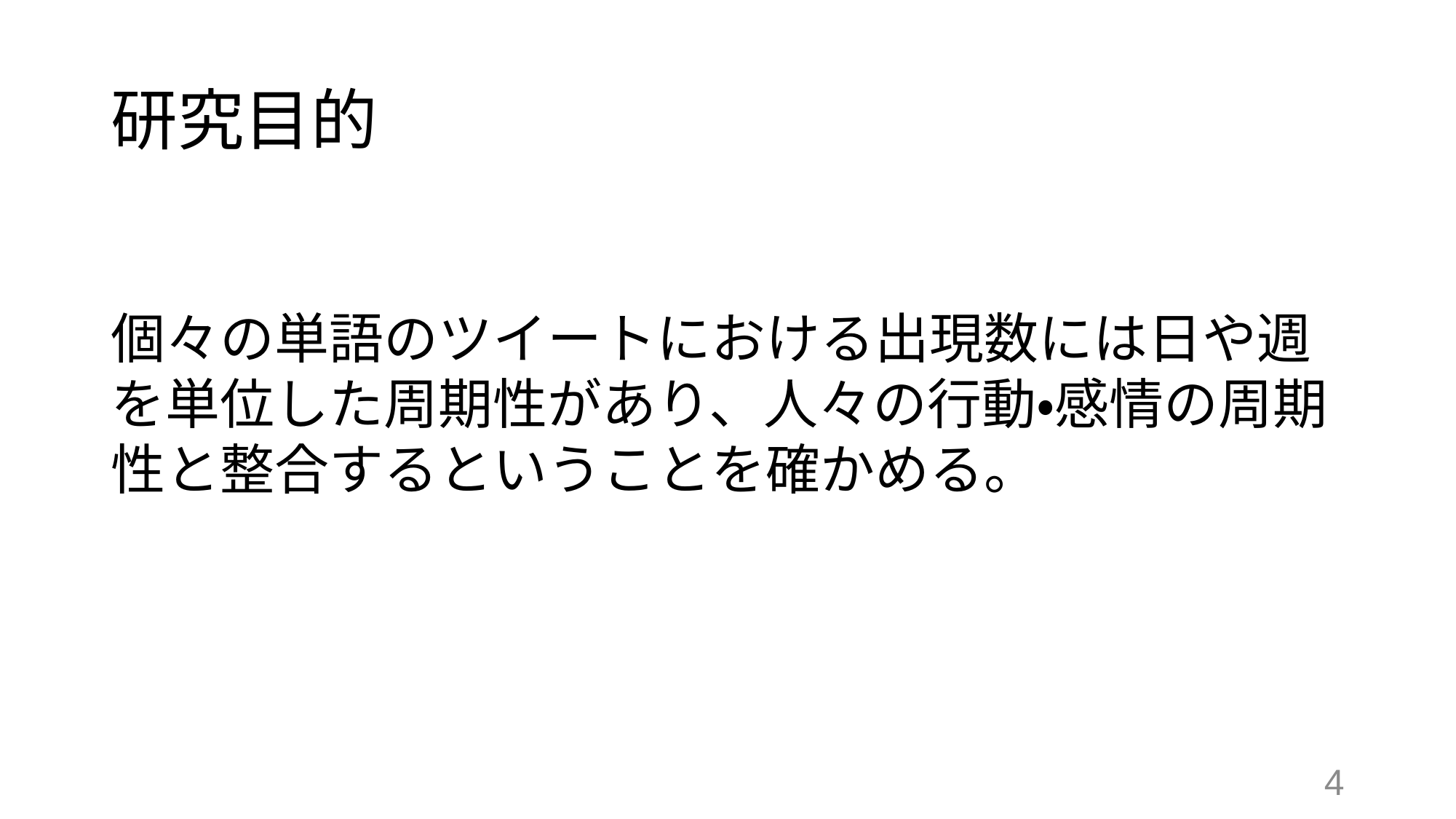

# 研究目的

個々の単語のツイートにおける出現数には日や週を単位した周期性があり、人々の行動・感情の周期性と整合するということを確かめる。

4